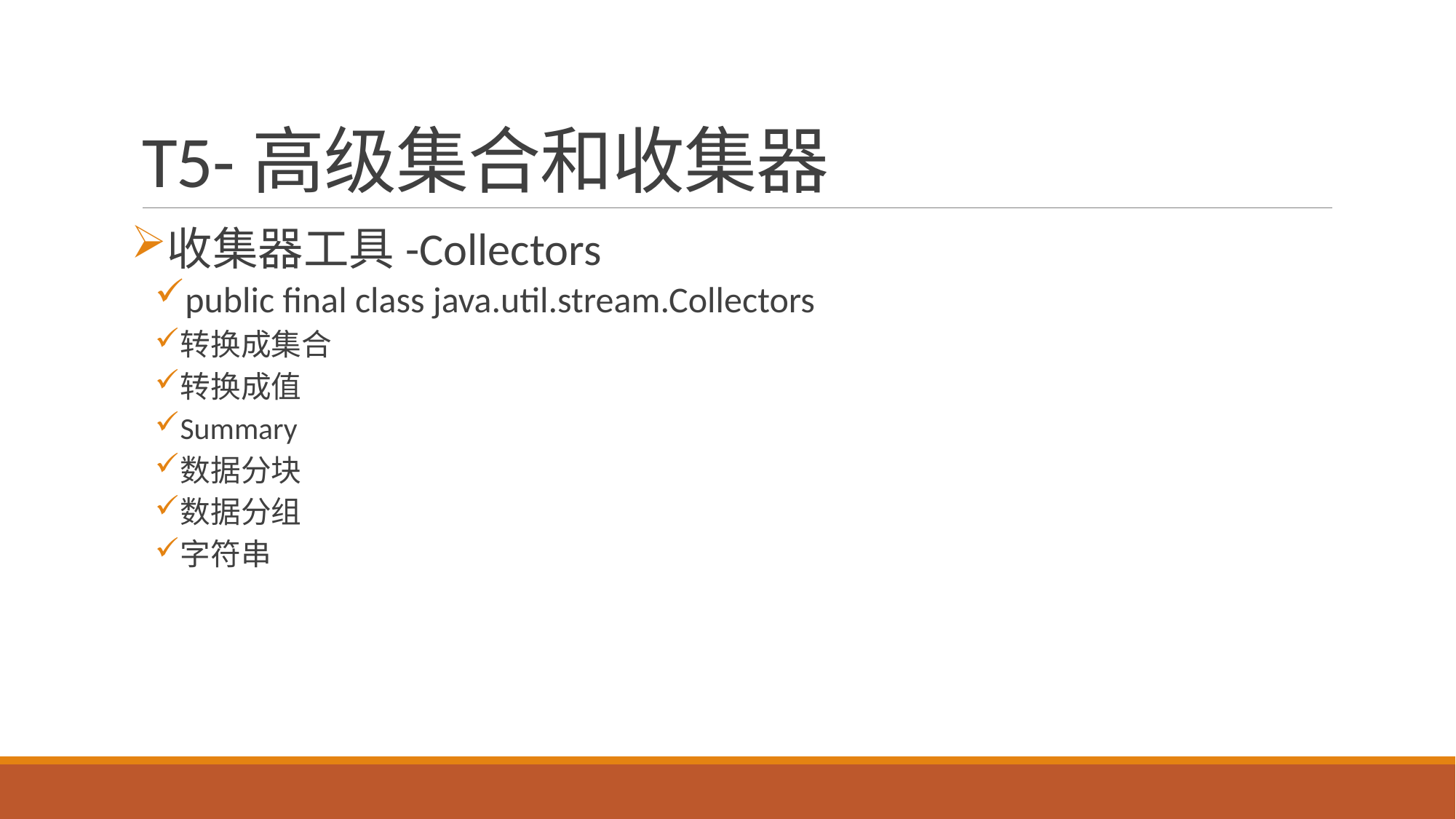

# T5-高级集合和收集器
收集器工具-Collectors
public final class java.util.stream.Collectors
转换成集合
转换成值
Summary
数据分块
数据分组
字符串